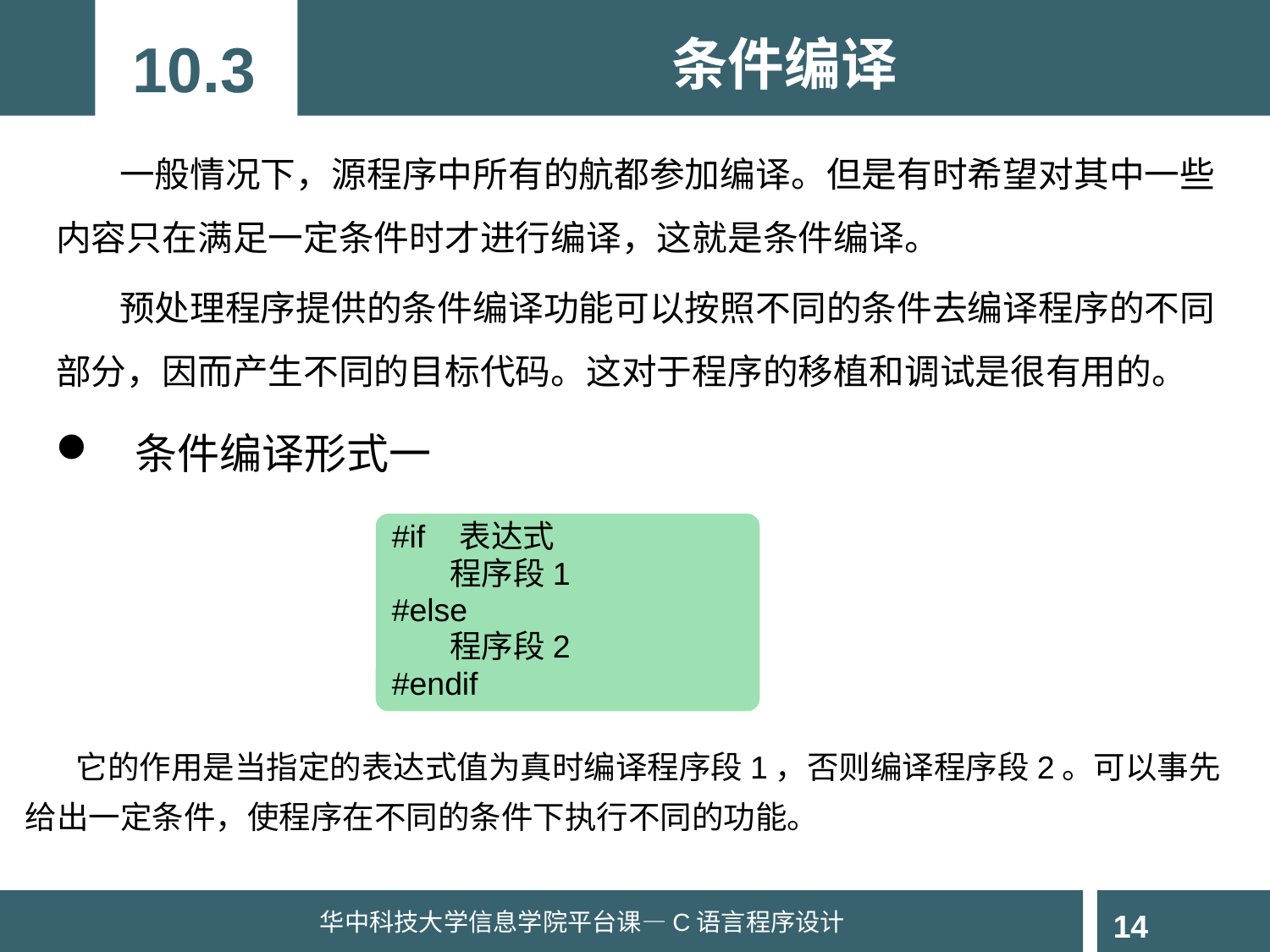

10.3
条件编译
       一般情况下，源程序中所有的航都参加编译。但是有时希望对其中一些内容只在满足一定条件时才进行编译，这就是条件编译。
       预处理程序提供的条件编译功能可以按照不同的条件去编译程序的不同部分，因而产生不同的目标代码。这对于程序的移植和调试是很有用的。
条件编译形式一

      它的作用是当指定的表达式值为真时编译程序段1，否则编译程序段2。可以事先给出一定条件，使程序在不同的条件下执行不同的功能。
#if   表达式
       程序段1
#else
       程序段2
#endif